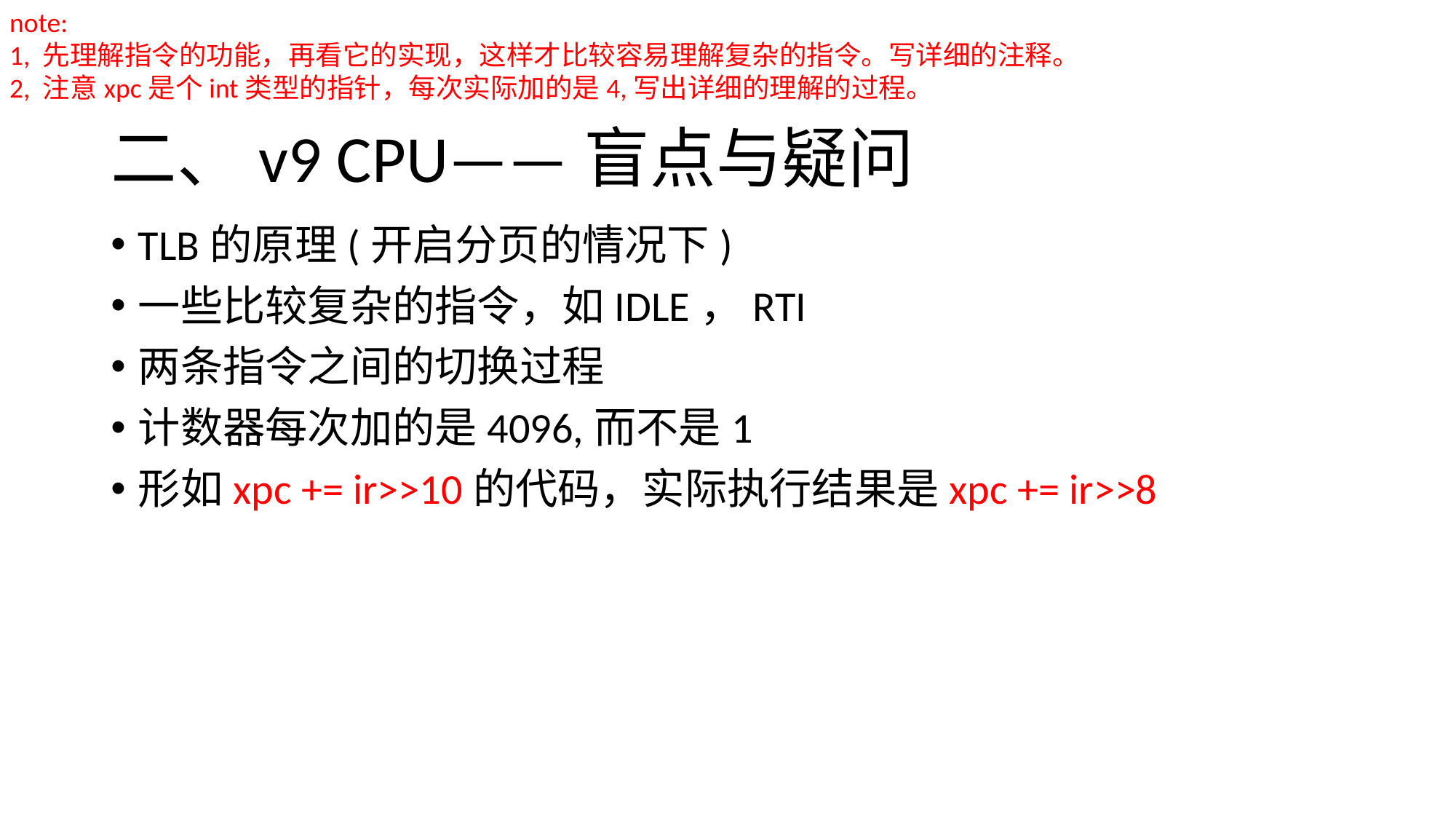

note:
1, 先理解指令的功能，再看它的实现，这样才比较容易理解复杂的指令。写详细的注释。
2, 注意xpc是个int类型的指针，每次实际加的是4,写出详细的理解的过程。
# 二、v9 CPU——盲点与疑问
TLB的原理(开启分页的情况下)
一些比较复杂的指令，如IDLE，RTI
两条指令之间的切换过程
计数器每次加的是4096,而不是1
形如xpc += ir>>10的代码，实际执行结果是xpc += ir>>8